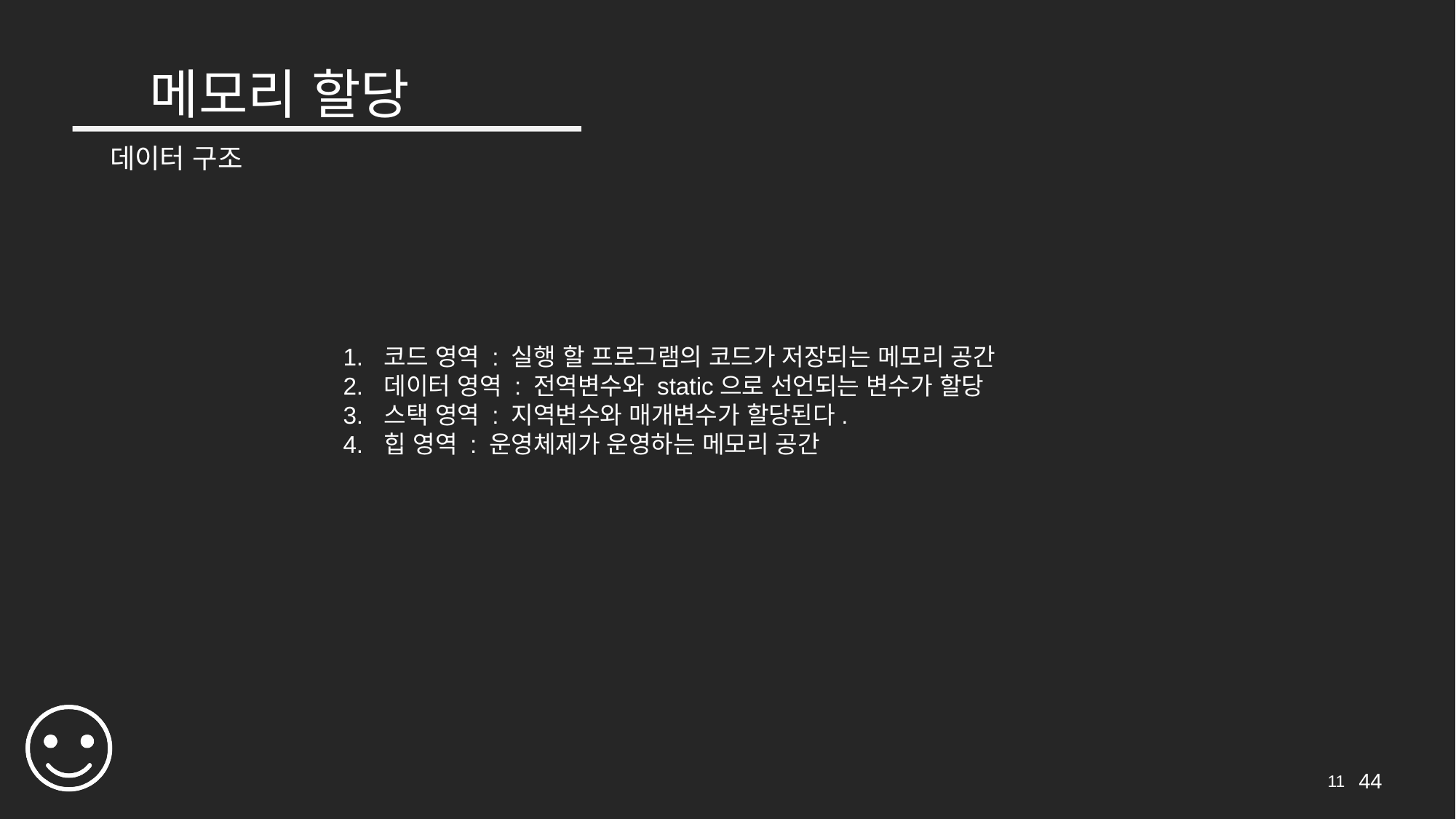

# 메모리 할당

데이터 구조
코드 영역 : 실행 할 프로그램의 코드가 저장되는 메모리 공간
데이터 영역 : 전역변수와 static으로 선언되는 변수가 할당
스택 영역 : 지역변수와 매개변수가 할당된다.
힙 영역 : 운영체제가 운영하는 메모리 공간
11